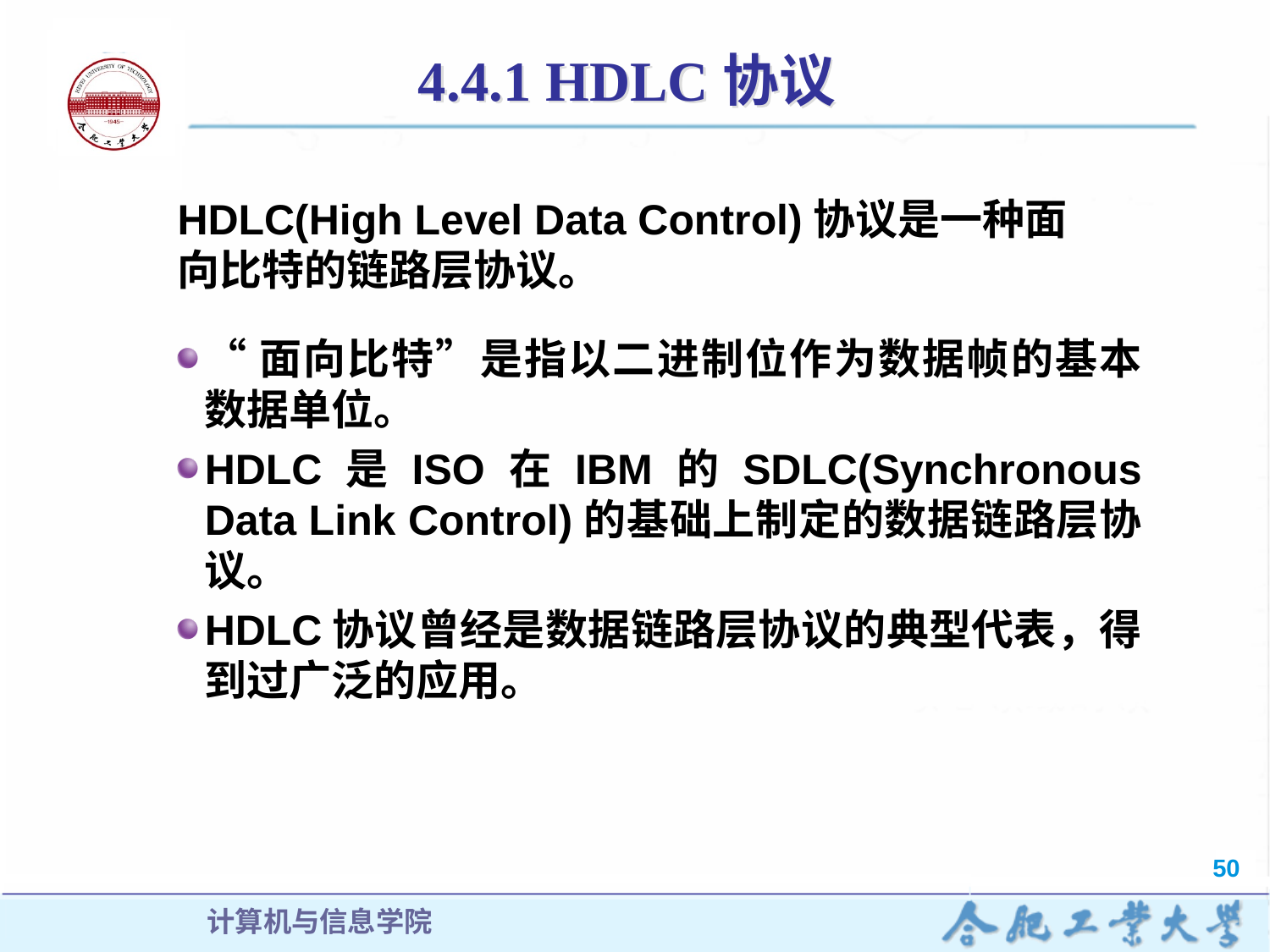

# 4.4.1 HDLC协议
HDLC(High Level Data Control)协议是一种面向比特的链路层协议。
“面向比特”是指以二进制位作为数据帧的基本数据单位。
HDLC是ISO在IBM的SDLC(Synchronous Data Link Control)的基础上制定的数据链路层协议。
HDLC协议曾经是数据链路层协议的典型代表，得到过广泛的应用。